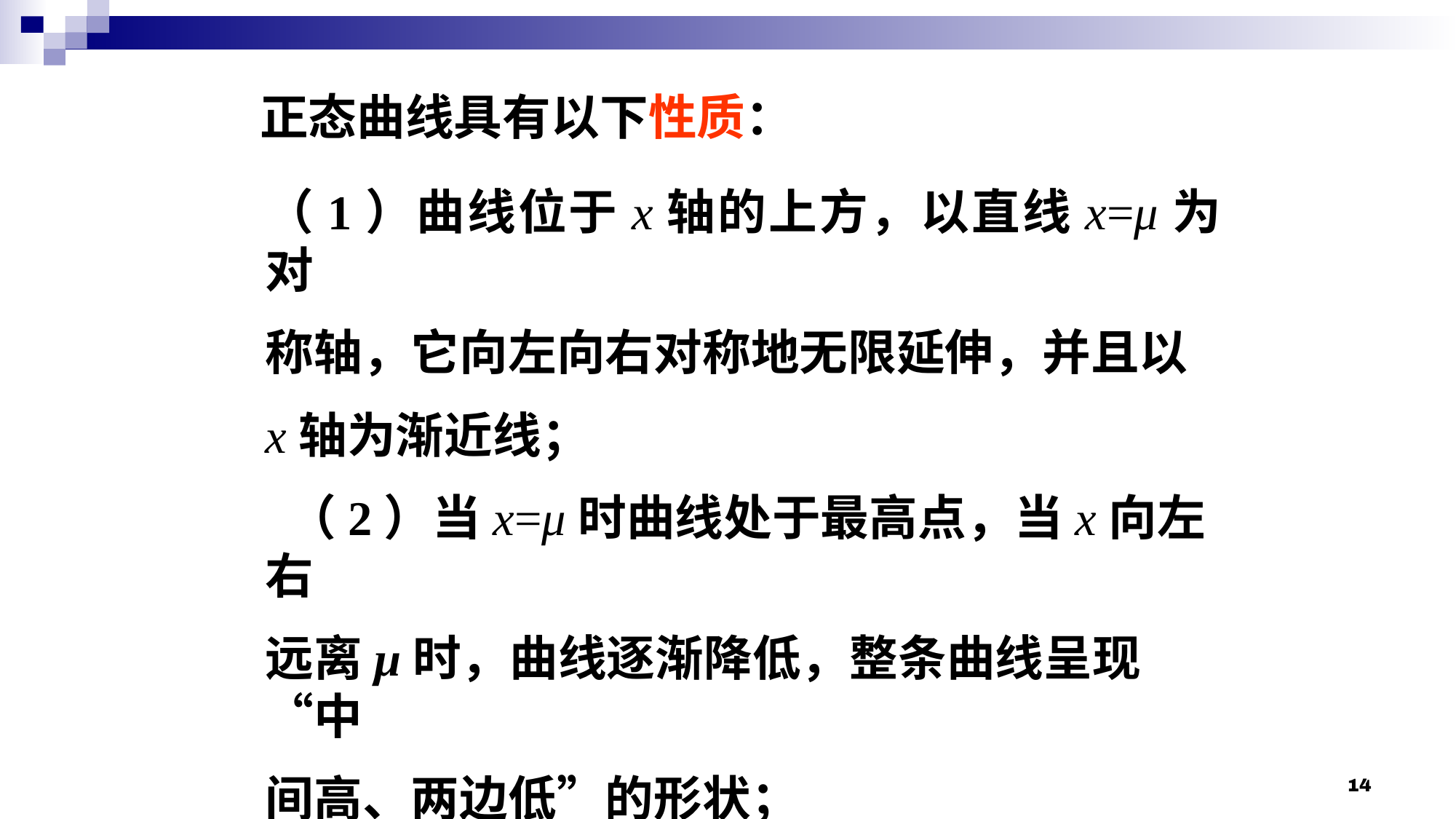

正态曲线具有以下性质：
（1）曲线位于x轴的上方，以直线x=μ为对
称轴，它向左向右对称地无限延伸，并且以
x轴为渐近线；
 （2）当x=μ时曲线处于最高点，当x向左右
远离μ时，曲线逐渐降低，整条曲线呈现“中
间高、两边低”的形状；
14